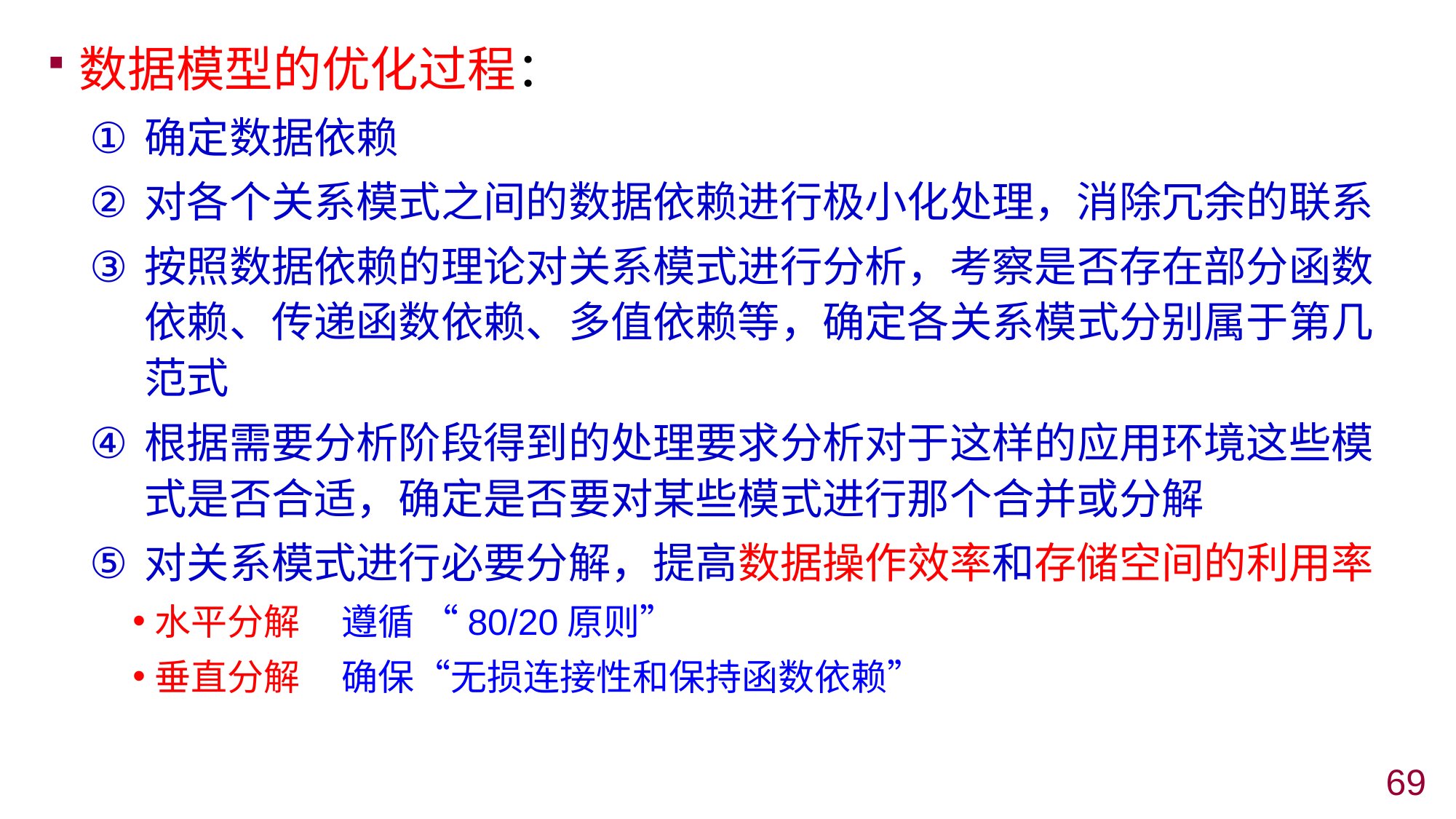

数据模型的优化过程：
确定数据依赖
对各个关系模式之间的数据依赖进行极小化处理，消除冗余的联系
按照数据依赖的理论对关系模式进行分析，考察是否存在部分函数依赖、传递函数依赖、多值依赖等，确定各关系模式分别属于第几范式
根据需要分析阶段得到的处理要求分析对于这样的应用环境这些模式是否合适，确定是否要对某些模式进行那个合并或分解
对关系模式进行必要分解，提高数据操作效率和存储空间的利用率
水平分解     遵循 “80/20原则”
垂直分解     确保“无损连接性和保持函数依赖”
69